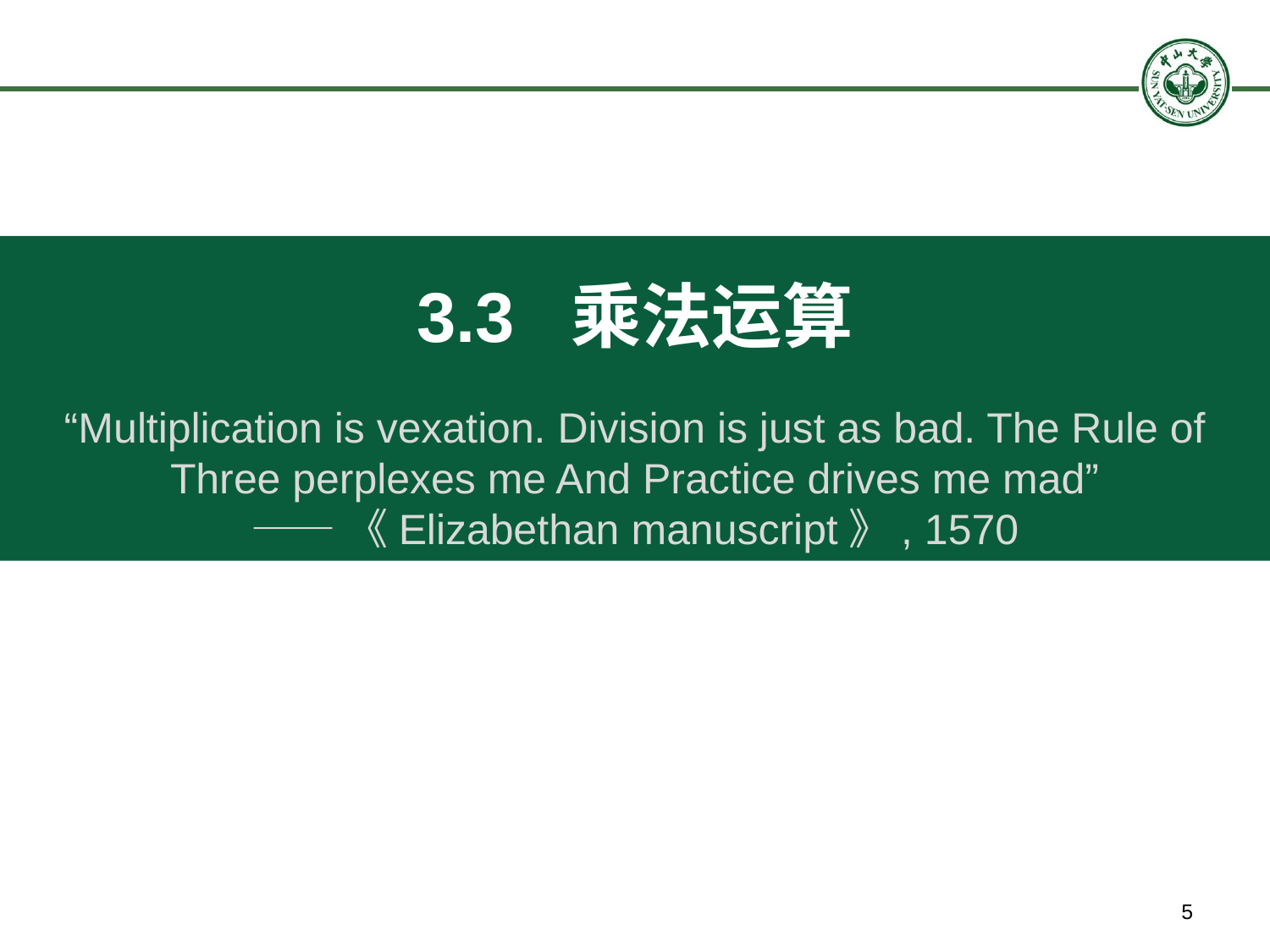

3.3  乘法运算
“Multiplication is vexation. Division is just as bad. The Rule of Three perplexes me And Practice drives me mad”
——《Elizabethan manuscript》, 1570